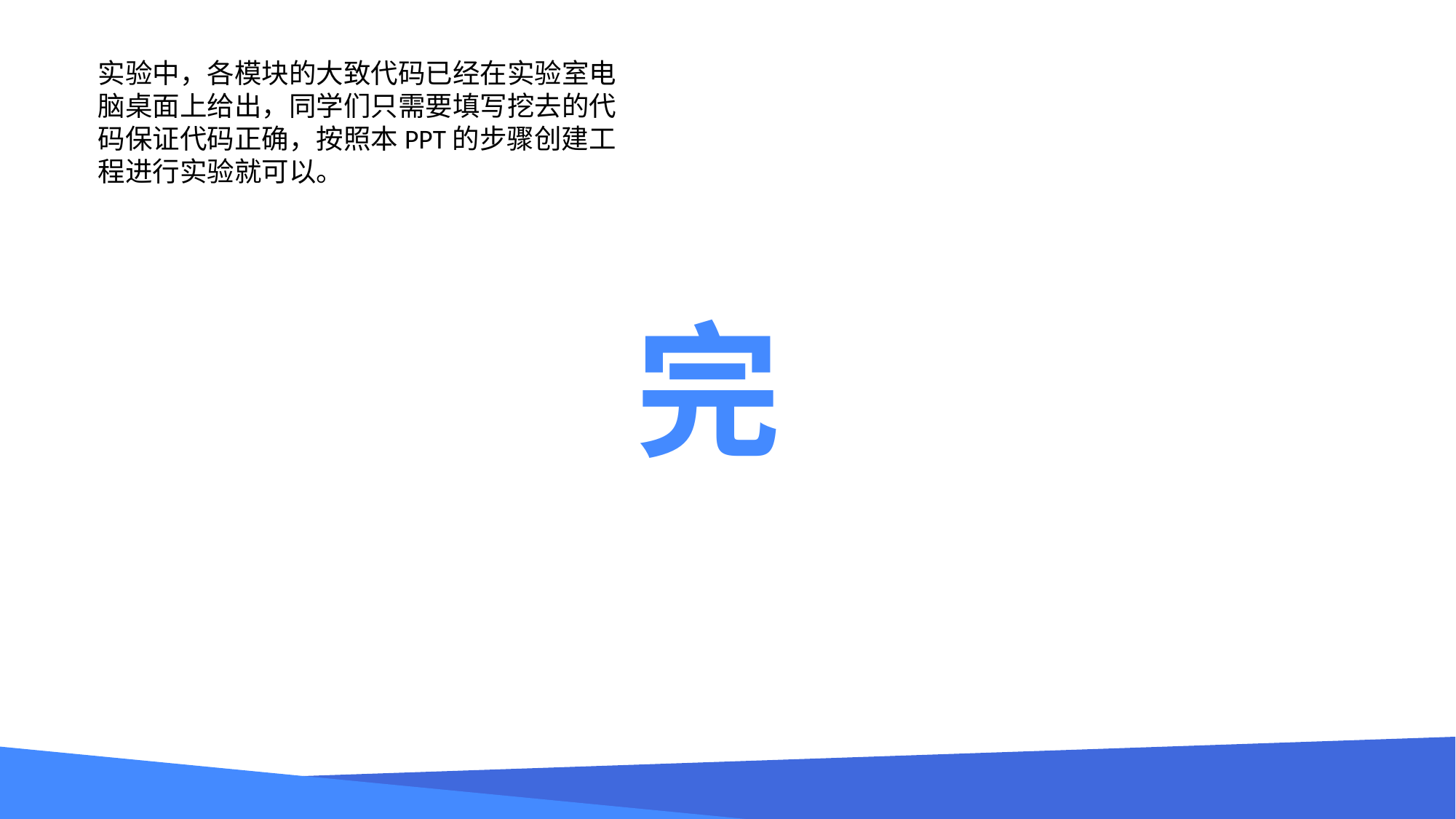

实验中，各模块的大致代码已经在实验室电脑桌面上给出，同学们只需要填写挖去的代码保证代码正确，按照本PPT的步骤创建工程进行实验就可以。
# 完